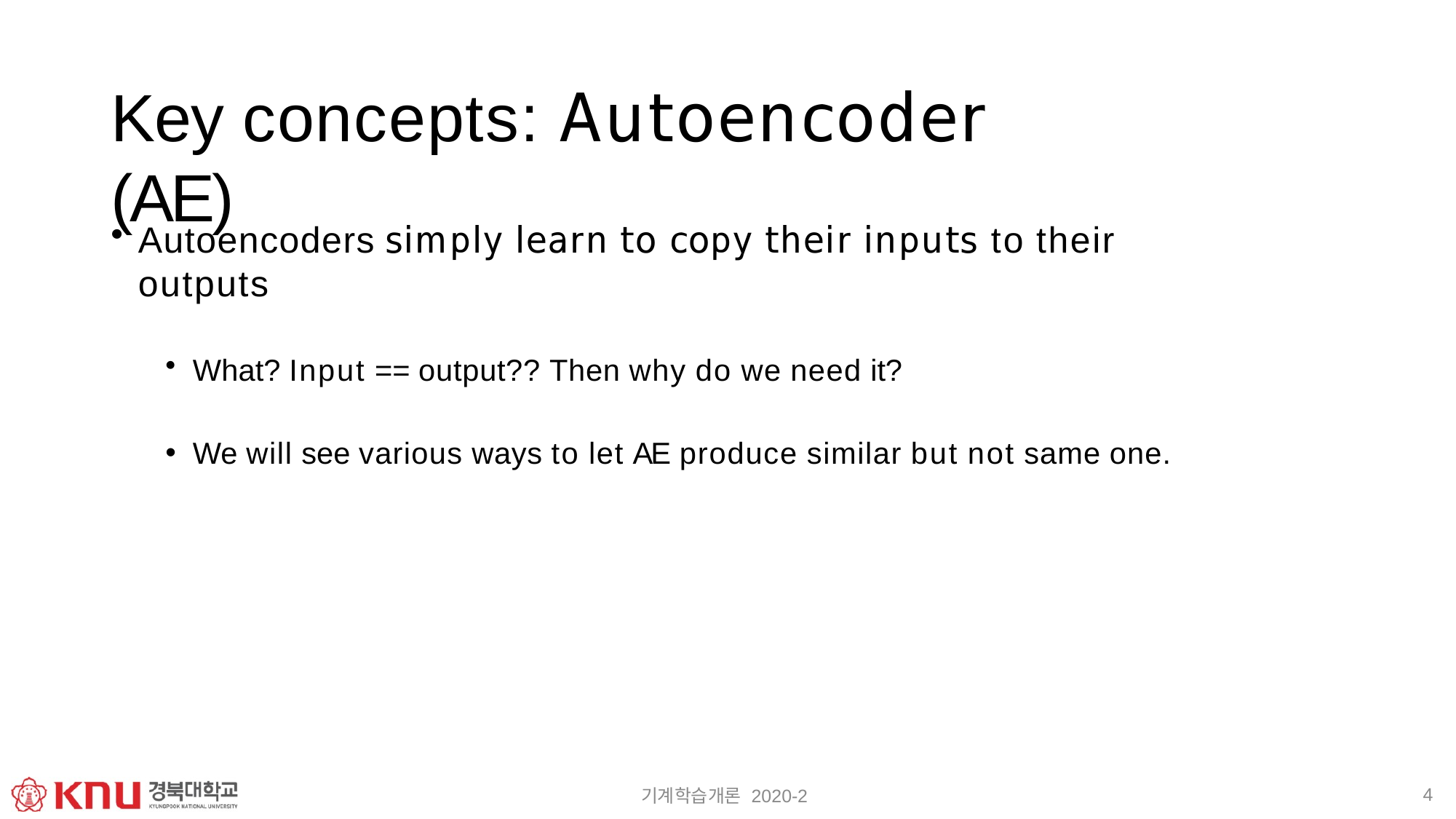

# Key concepts: Autoencoder (AE)
Autoencoders simply learn to copy their inputs to their outputs

What? Input == output?? Then why do we need it?

We will see various ways to let AE produce similar but not same one.
4
기계학습개론 2020-2